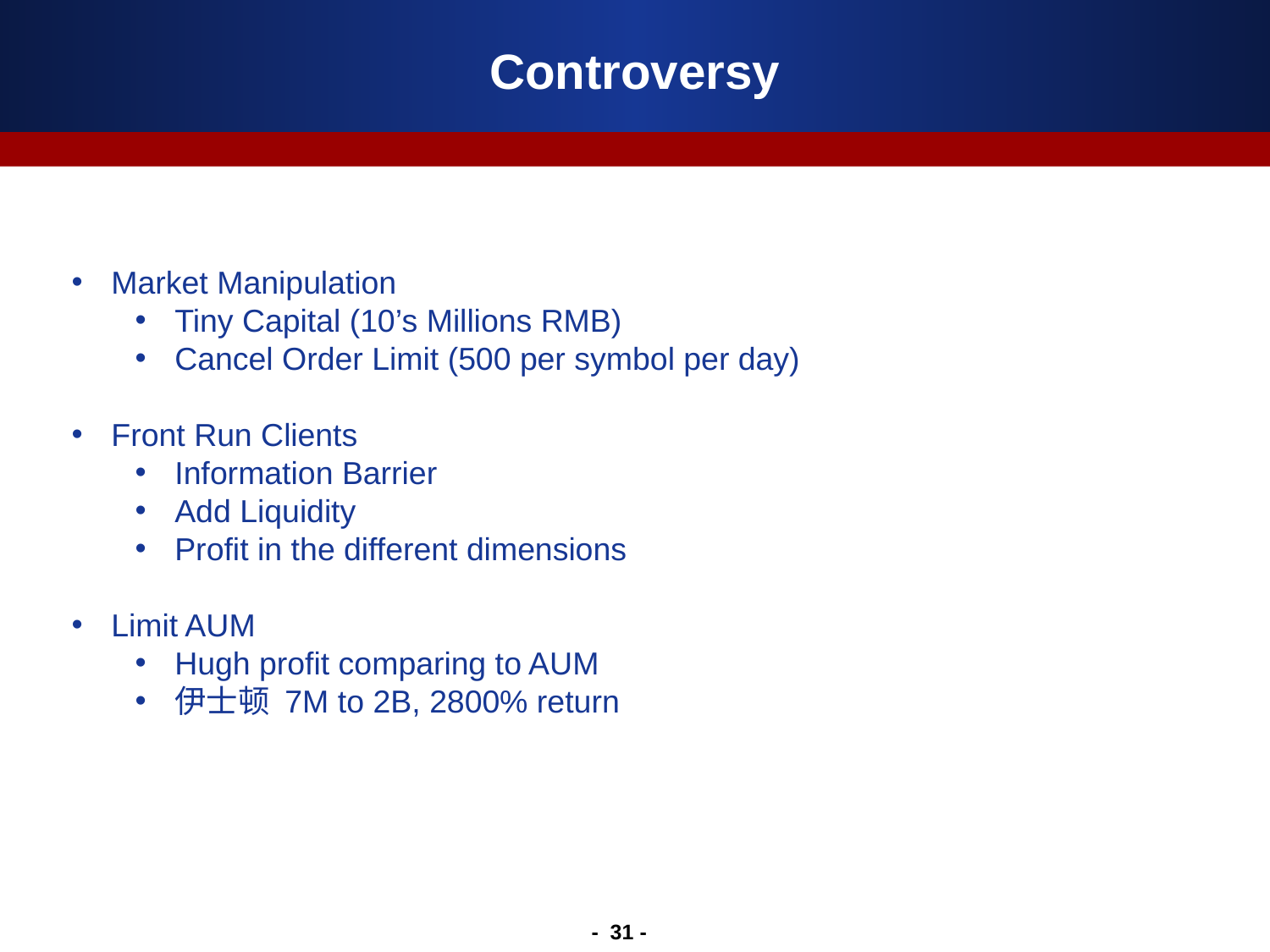

# Controversy
Market Manipulation
Tiny Capital (10’s Millions RMB)
Cancel Order Limit (500 per symbol per day)

Front Run Clients
Information Barrier
Add Liquidity
Profit in the different dimensions

Limit AUM
Hugh profit comparing to AUM
伊士顿 7M to 2B, 2800% return